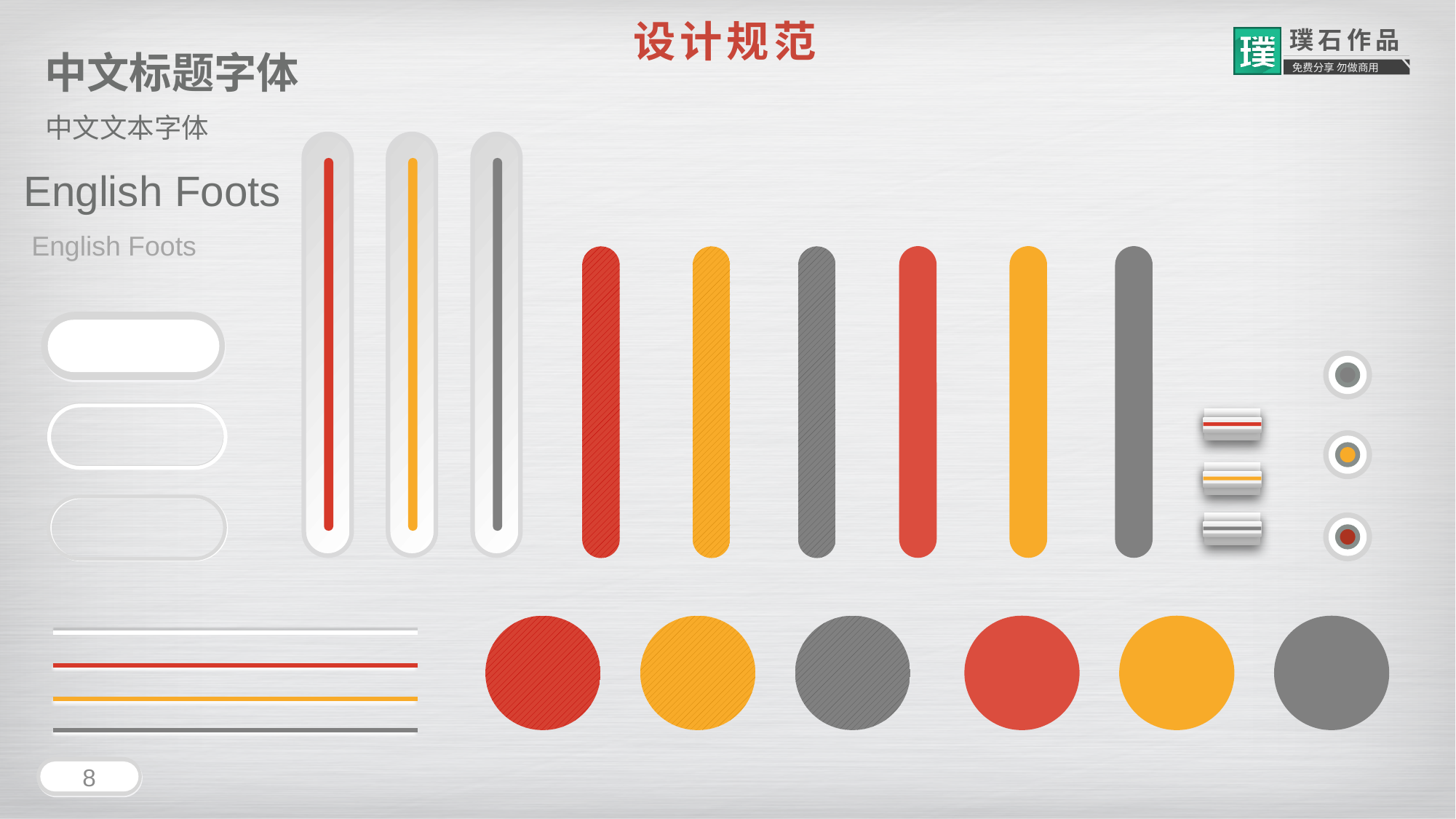

设计规范
中文标题字体
中文文本字体

English Foots
English Foots

8